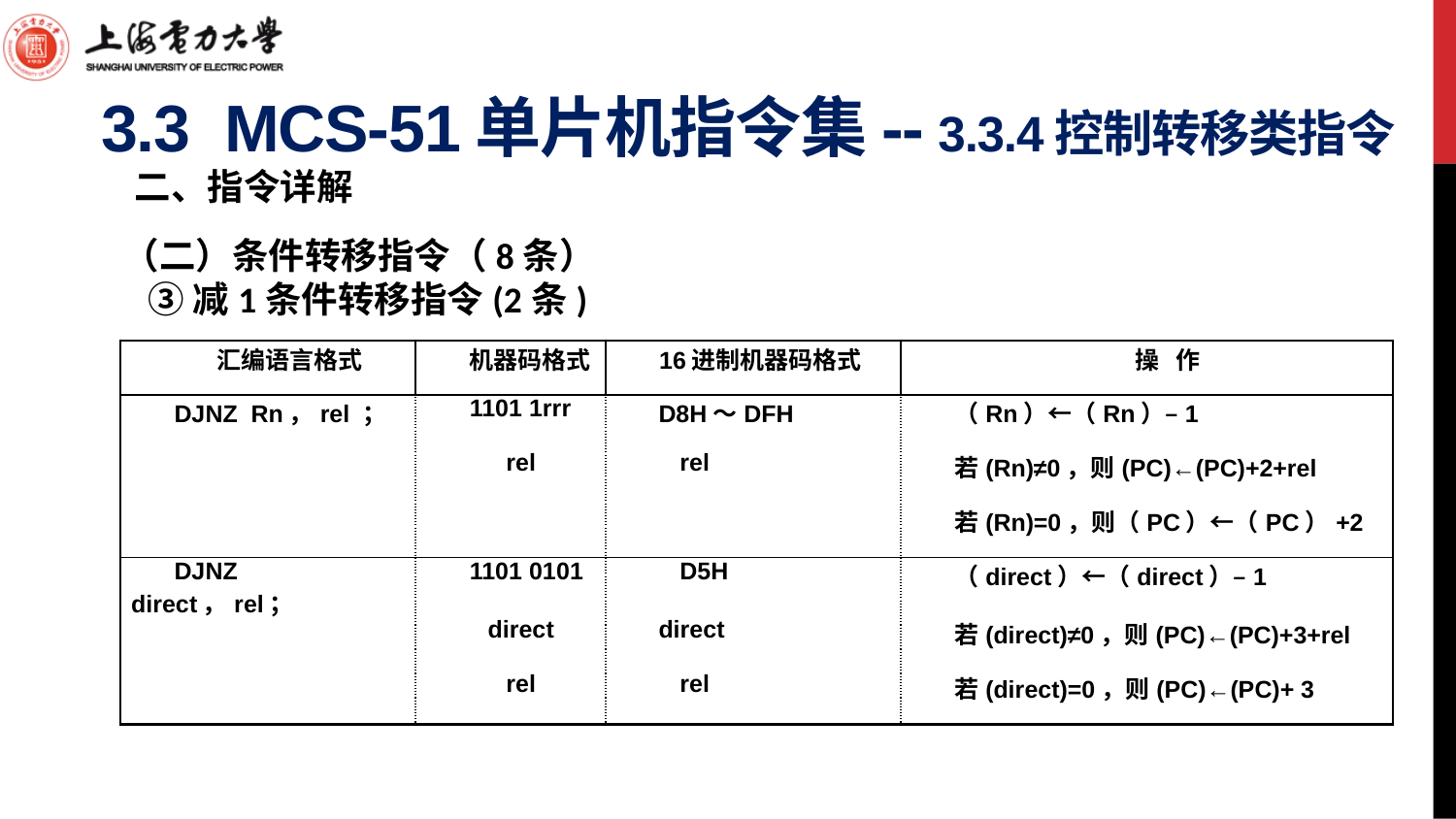

# 3.3  MCS-51单片机指令集-- 3.3.4控制转移类指令
二、指令详解

（二）条件转移指令（8条）
   ③减1条件转移指令(2条)
| 汇编语言格式 | 机器码格式 | 16进制机器码格式 | 操 作 |
| --- | --- | --- | --- |
| DJNZ Rn，rel ； | 1101 1rrr | D8H～DFH | （Rn）←（Rn）–1 |
|  | rel | rel | 若(Rn)≠0，则(PC)←(PC)+2+rel |
|  |  |  | 若(Rn)=0，则（PC）←（PC）+2 |
| DJNZ direct，rel； | 1101 0101 | D5H | （direct）←（direct）–1 |
|  | direct | direct | 若(direct)≠0，则(PC)←(PC)+3+rel |
|  | rel | rel | 若(direct)=0，则(PC)←(PC)+ 3 |